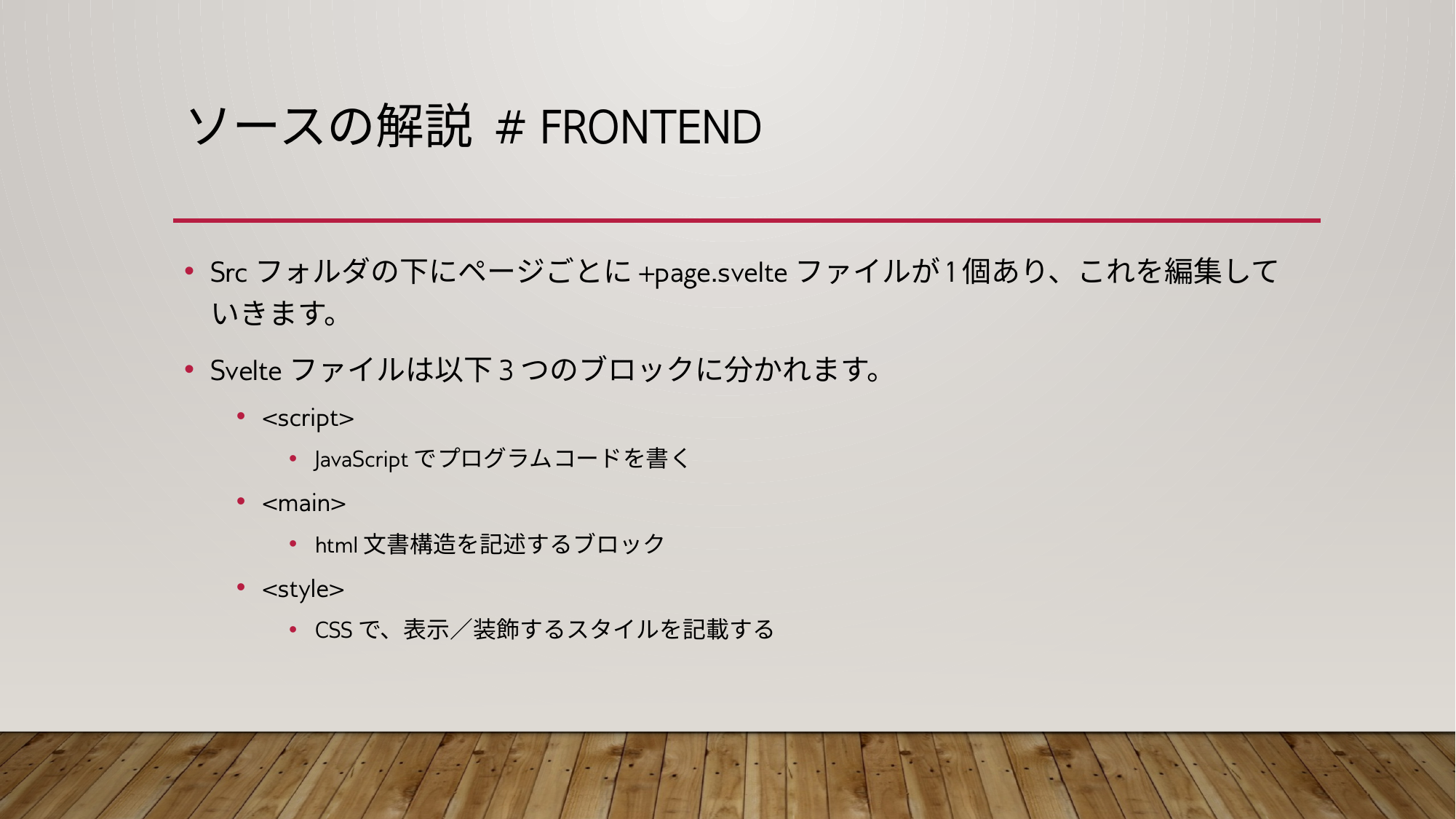

# ソースの解説 # frontend
Srcフォルダの下にページごとに+page.svelteファイルが1個あり、これを編集していきます。
Svelteファイルは以下3つのブロックに分かれます。
<script>
JavaScriptでプログラムコードを書く
<main>
html文書構造を記述するブロック
<style>
CSSで、表示／装飾するスタイルを記載する